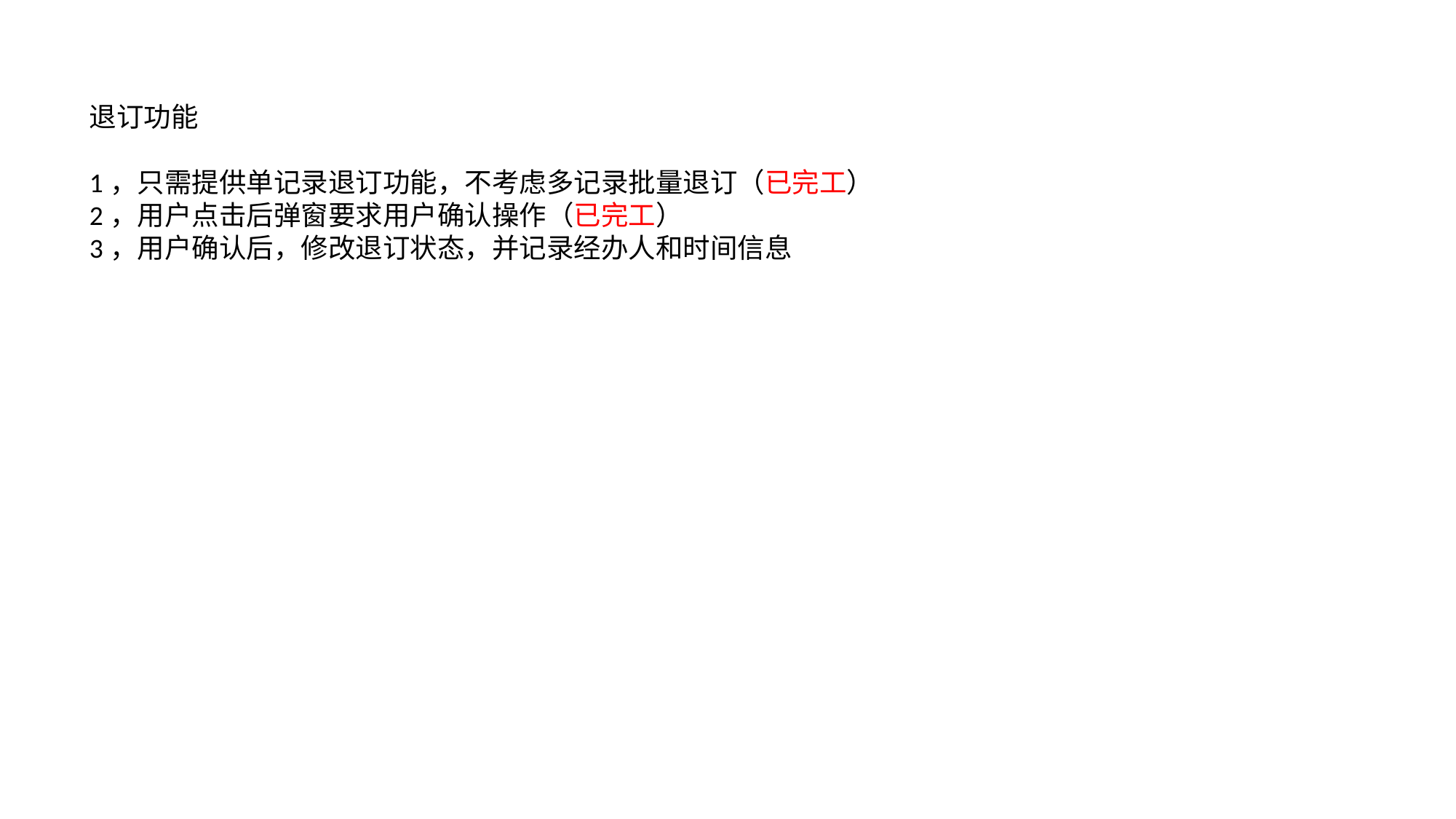

退订功能

1，只需提供单记录退订功能，不考虑多记录批量退订（已完工）
2，用户点击后弹窗要求用户确认操作（已完工）
3，用户确认后，修改退订状态，并记录经办人和时间信息